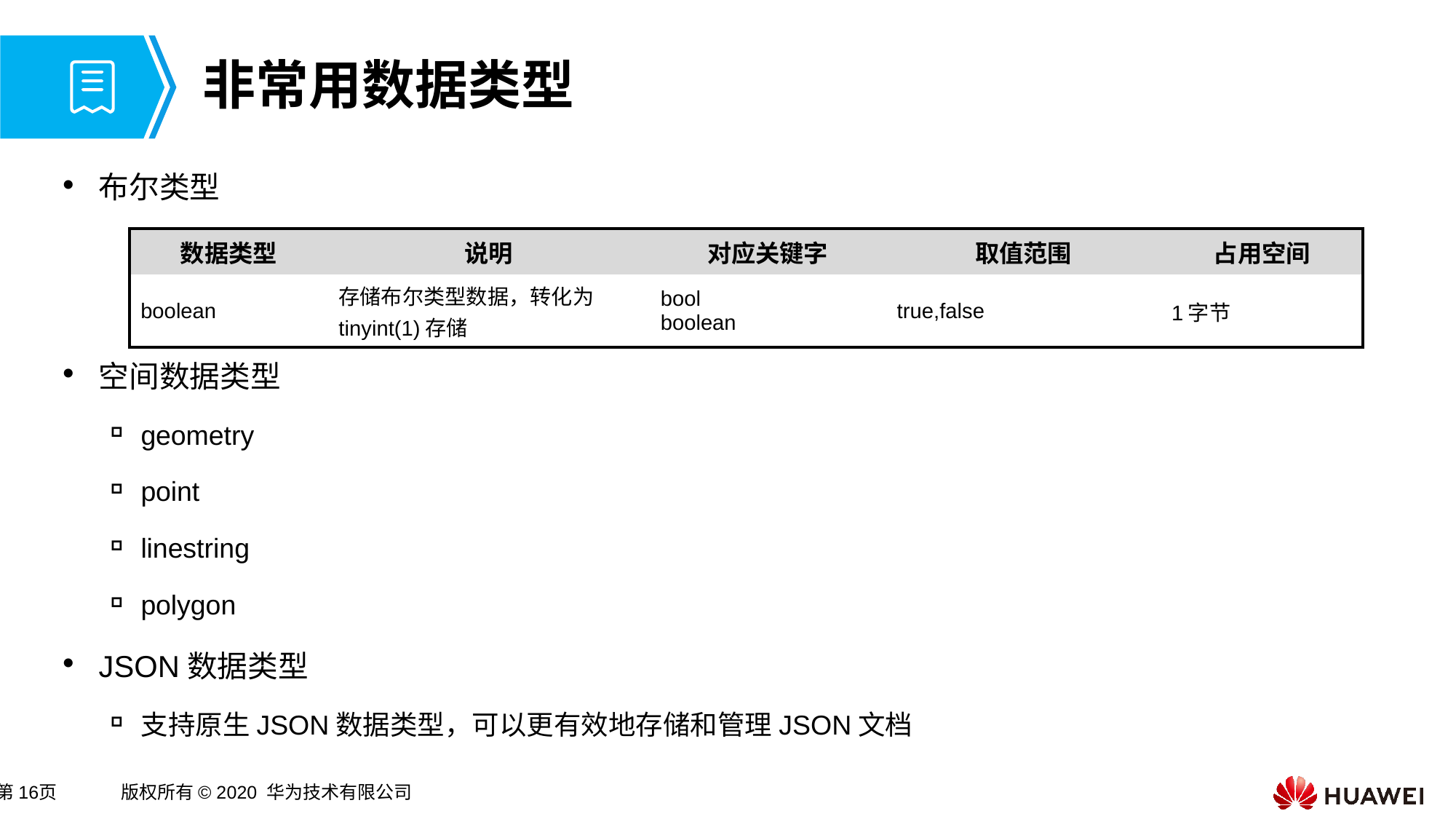

# 非常用数据类型
布尔类型

空间数据类型
geometry
point
linestring
polygon
JSON数据类型
支持原生JSON数据类型，可以更有效地存储和管理JSON文档
| 数据类型 | 说明 | 对应关键字 | 取值范围 | 占用空间 |
| --- | --- | --- | --- | --- |
| boolean | 存储布尔类型数据，转化为tinyint(1)存储 | bool boolean | true,false | 1字节 |